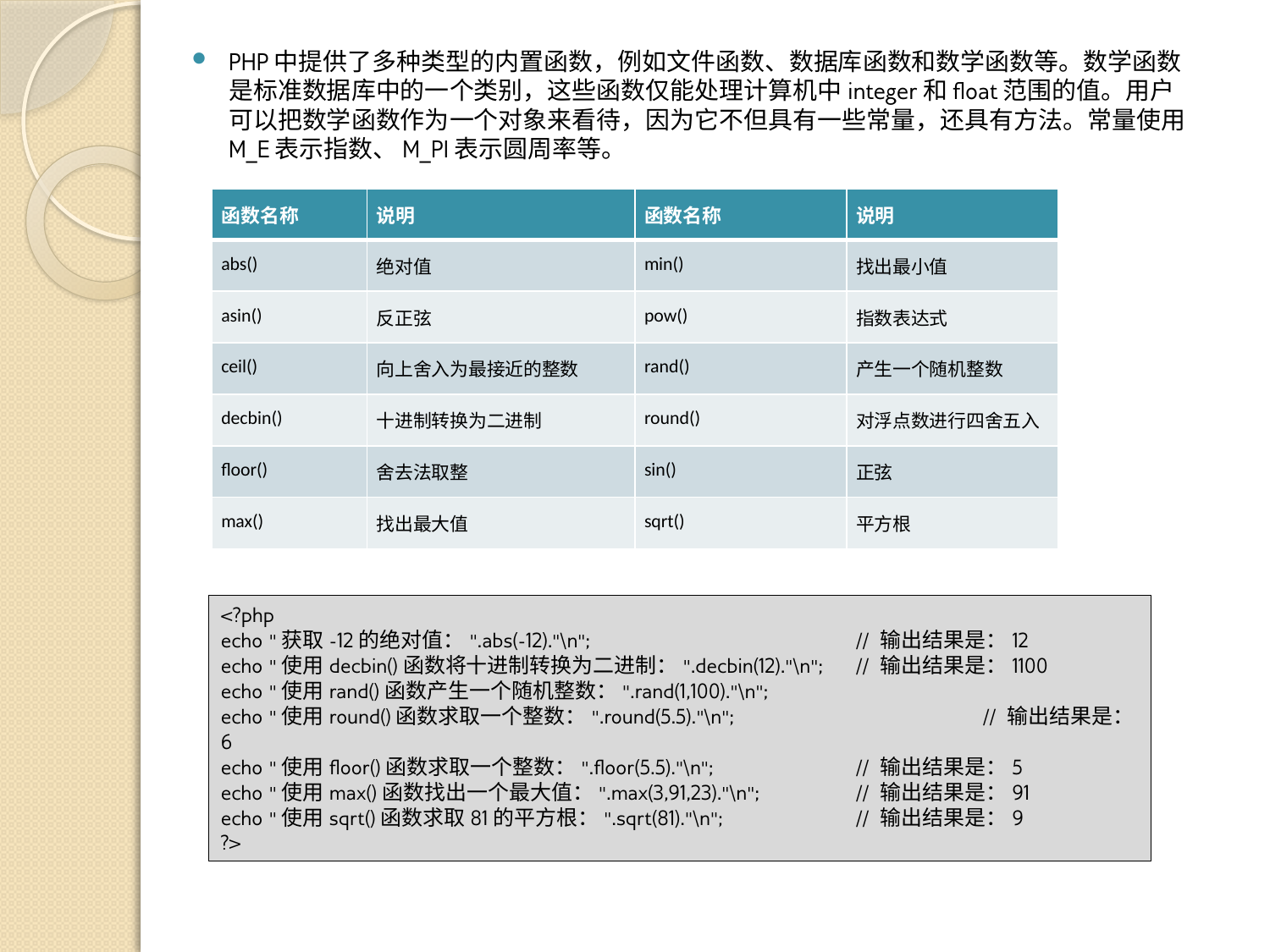

PHP中提供了多种类型的内置函数，例如文件函数、数据库函数和数学函数等。数学函数是标准数据库中的一个类别，这些函数仅能处理计算机中integer和float范围的值。用户可以把数学函数作为一个对象来看待，因为它不但具有一些常量，还具有方法。常量使用M_E表示指数、M_PI表示圆周率等。
| 函数名称 | 说明 | 函数名称 | 说明 |
| --- | --- | --- | --- |
| abs() | 绝对值 | min() | 找出最小值 |
| asin() | 反正弦 | pow() | 指数表达式 |
| ceil() | 向上舍入为最接近的整数 | rand() | 产生一个随机整数 |
| decbin() | 十进制转换为二进制 | round() | 对浮点数进行四舍五入 |
| floor() | 舍去法取整 | sin() | 正弦 |
| max() | 找出最大值 | sqrt() | 平方根 |
<?php
echo "获取-12的绝对值：".abs(-12)."\n";			// 输出结果是：12
echo "使用decbin()函数将十进制转换为二进制：".decbin(12)."\n";	// 输出结果是：1100
echo "使用rand()函数产生一个随机整数：".rand(1,100)."\n";
echo "使用round()函数求取一个整数：".round(5.5)."\n";		// 输出结果是：6
echo "使用floor()函数求取一个整数：".floor(5.5)."\n";		// 输出结果是：5
echo "使用max()函数找出一个最大值：".max(3,91,23)."\n";	// 输出结果是：91
echo "使用sqrt()函数求取81的平方根：".sqrt(81)."\n";		// 输出结果是：9
?>